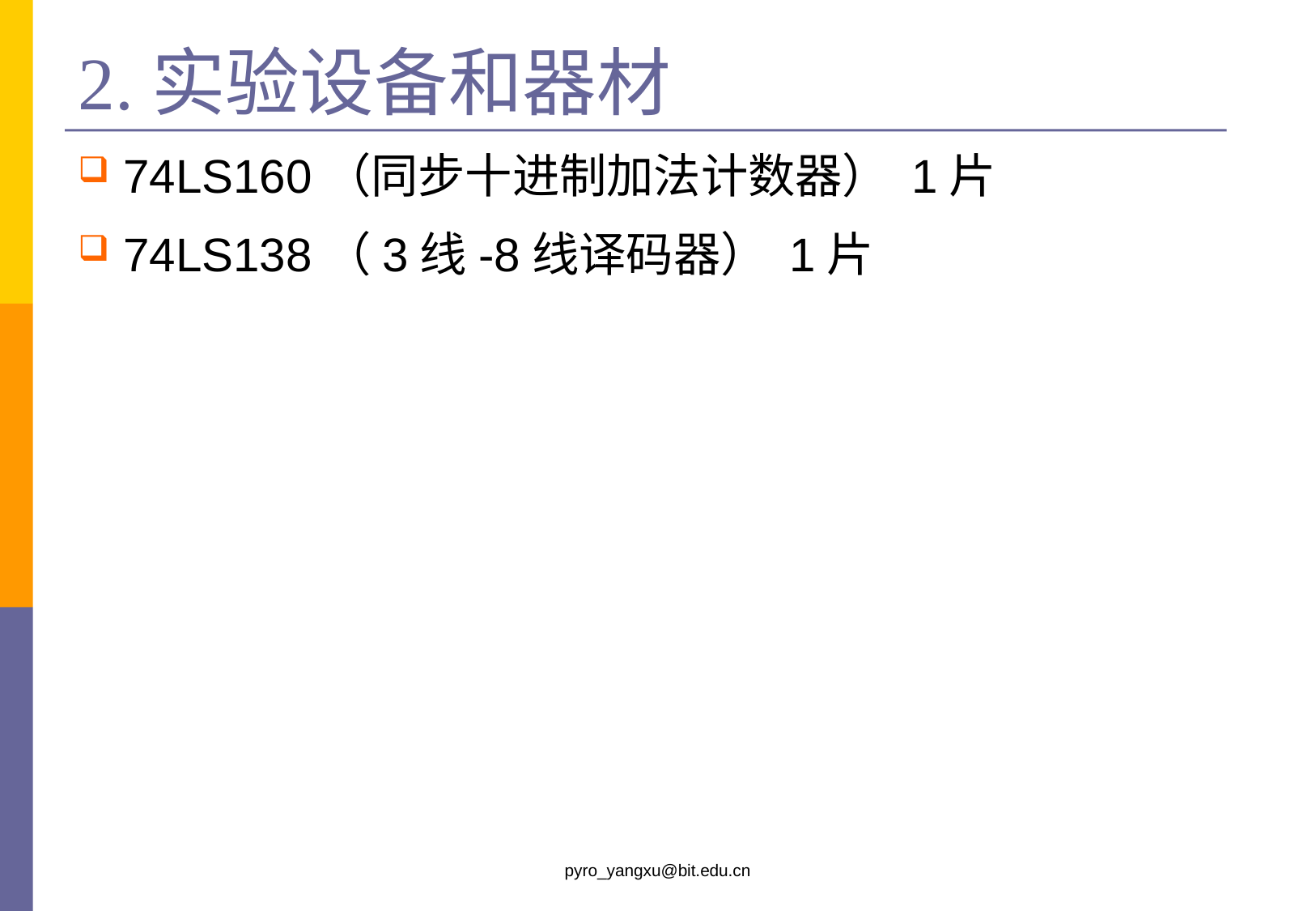

# 2.实验设备和器材
74LS160（同步十进制加法计数器） 1片
74LS138（3线-8线译码器） 1片
pyro_yangxu@bit.edu.cn